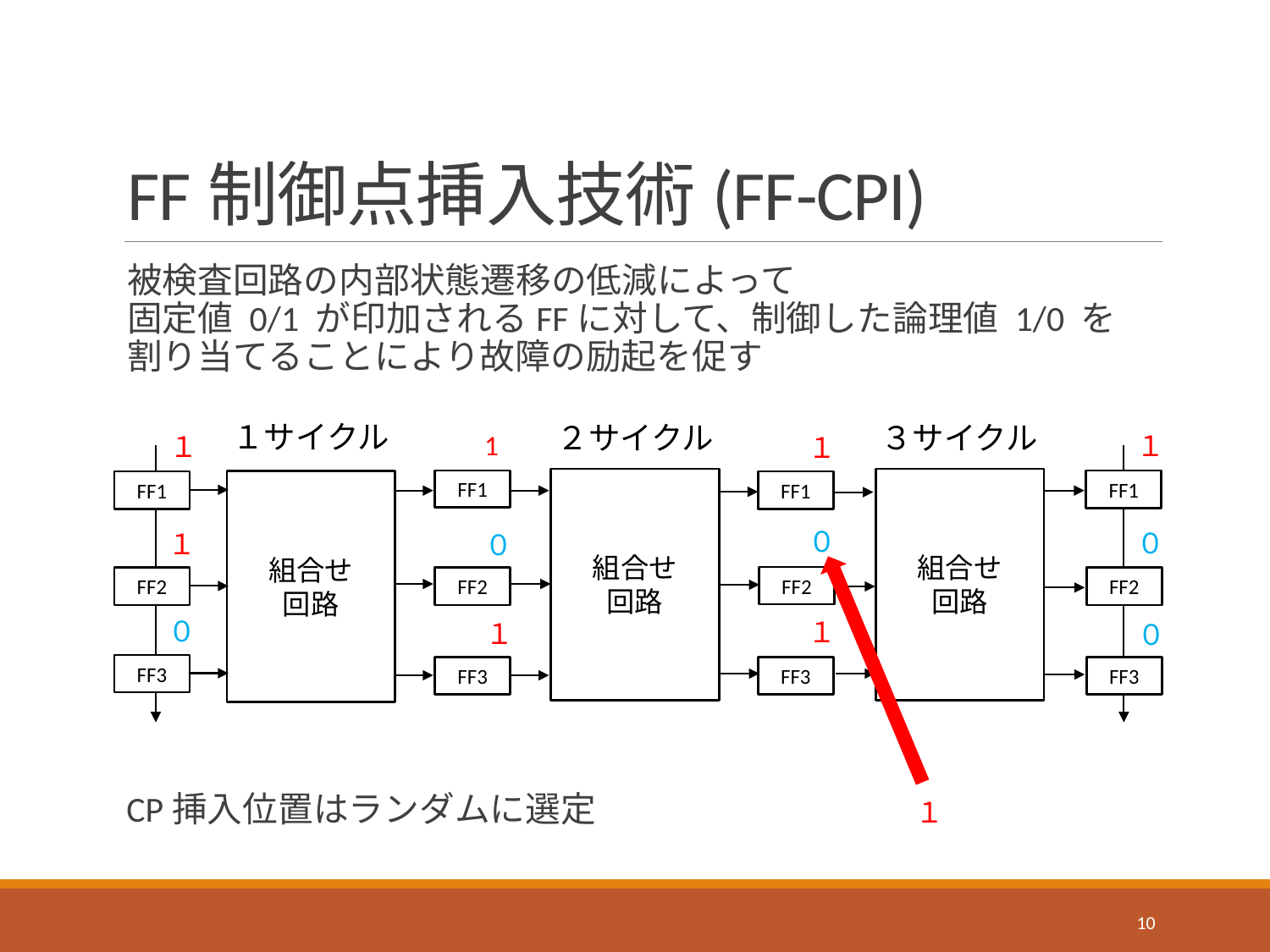

# FF制御点挿入技術(FF-CPI)
被検査回路の内部状態遷移の低減によって
固定値 0/1 が印加されるFFに対して、制御した論理値 1/0 を
割り当てることにより故障の励起を促す
１サイクル
２サイクル
３サイクル
組合せ
回路
組合せ
回路
FF1
組合せ
回路
FF1
FF2
FF2
FF3
FF3
FF1
FF1
FF2
FF2
FF3
FF3
1
１
１
１
０
０
１
０
０
１
１
０

CP挿入位置はランダムに選定
１
10